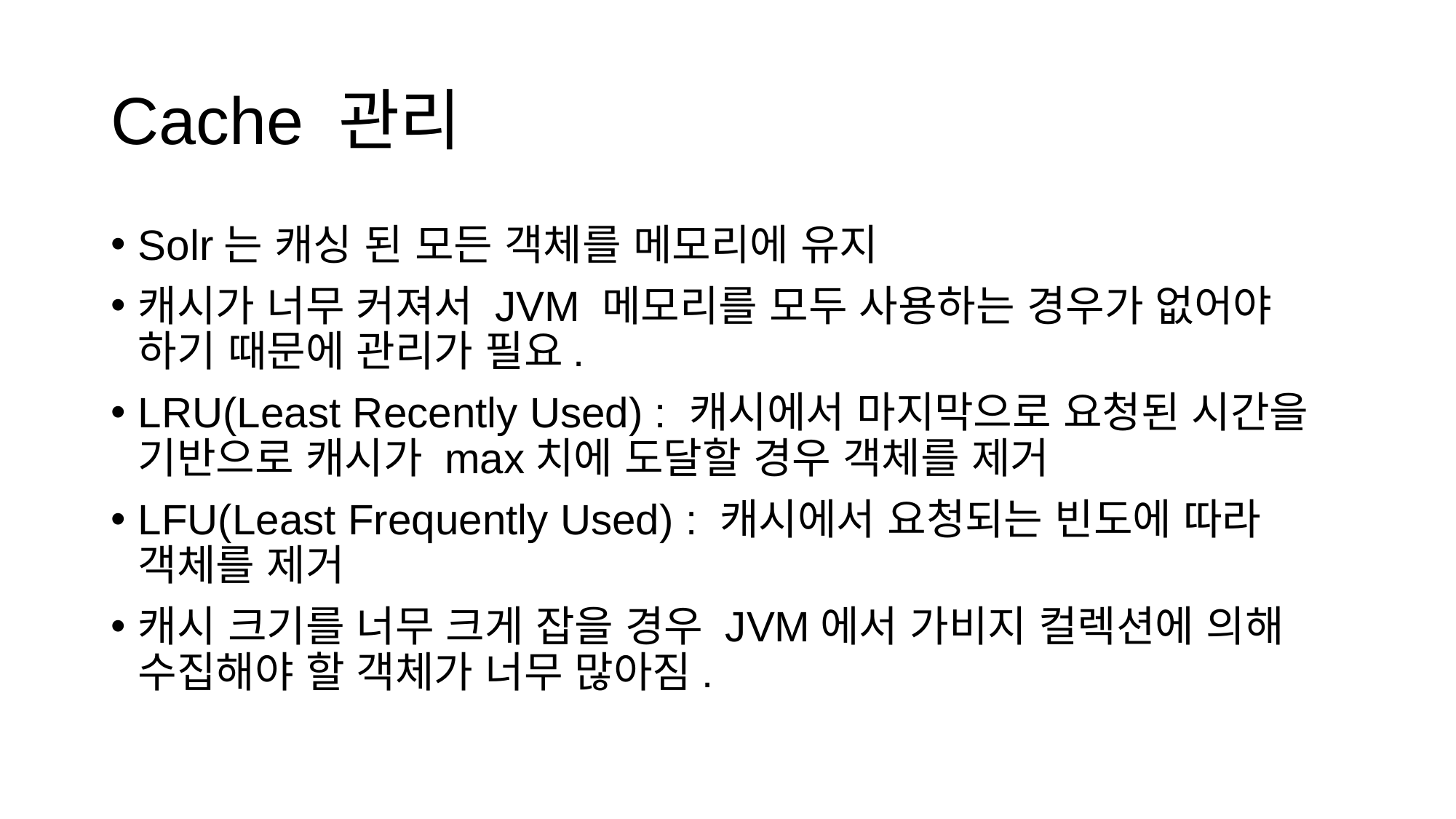

# Cache 관리
Solr는 캐싱 된 모든 객체를 메모리에 유지
캐시가 너무 커져서 JVM 메모리를 모두 사용하는 경우가 없어야 하기 때문에 관리가 필요.
LRU(Least Recently Used) : 캐시에서 마지막으로 요청된 시간을 기반으로 캐시가 max치에 도달할 경우 객체를 제거
LFU(Least Frequently Used) : 캐시에서 요청되는 빈도에 따라 객체를 제거
캐시 크기를 너무 크게 잡을 경우 JVM에서 가비지 컬렉션에 의해 수집해야 할 객체가 너무 많아짐.